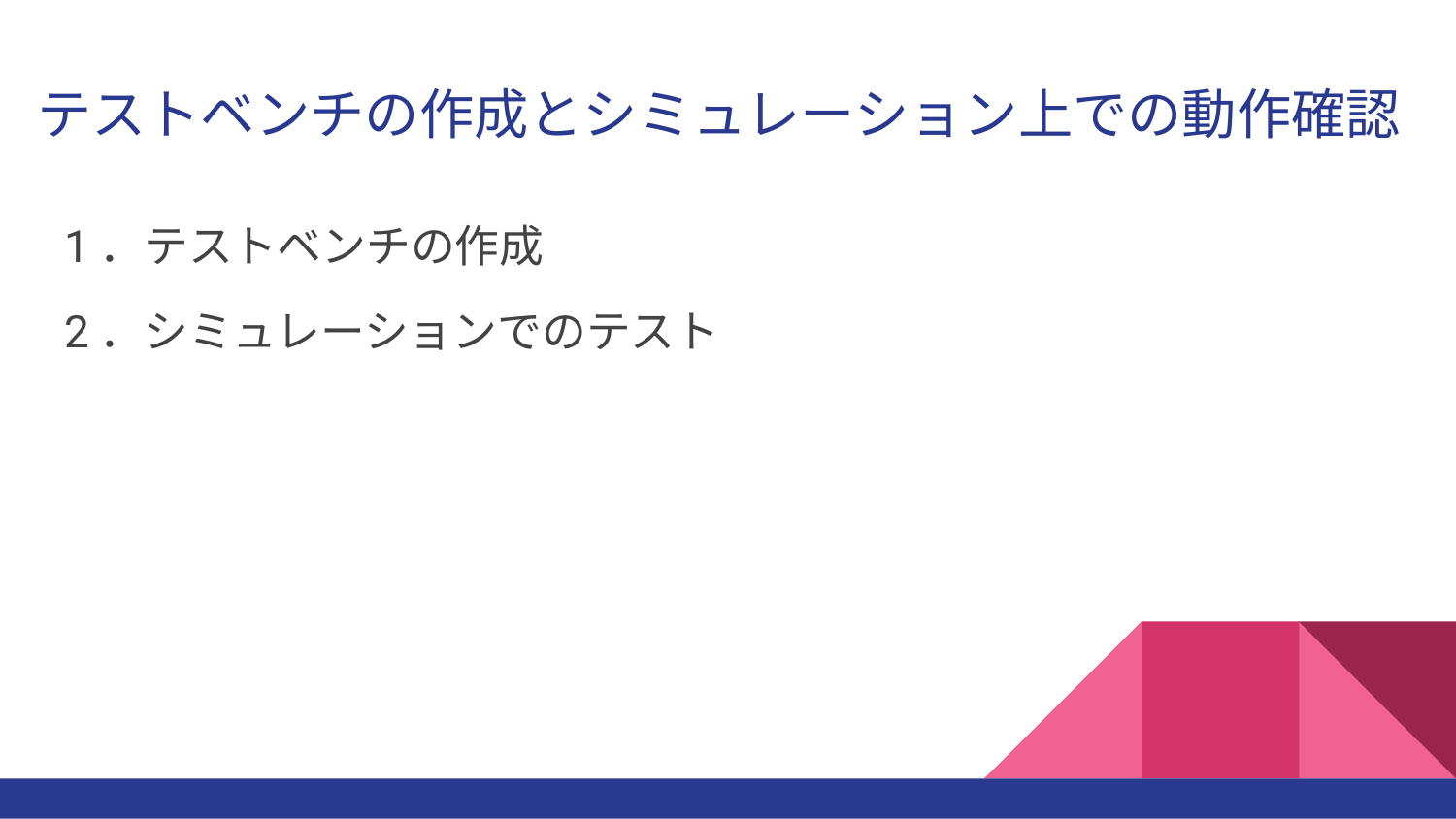

# テストベンチの作成とシミュレーション上での動作確認
1．テストベンチの作成
2．シミュレーションでのテスト